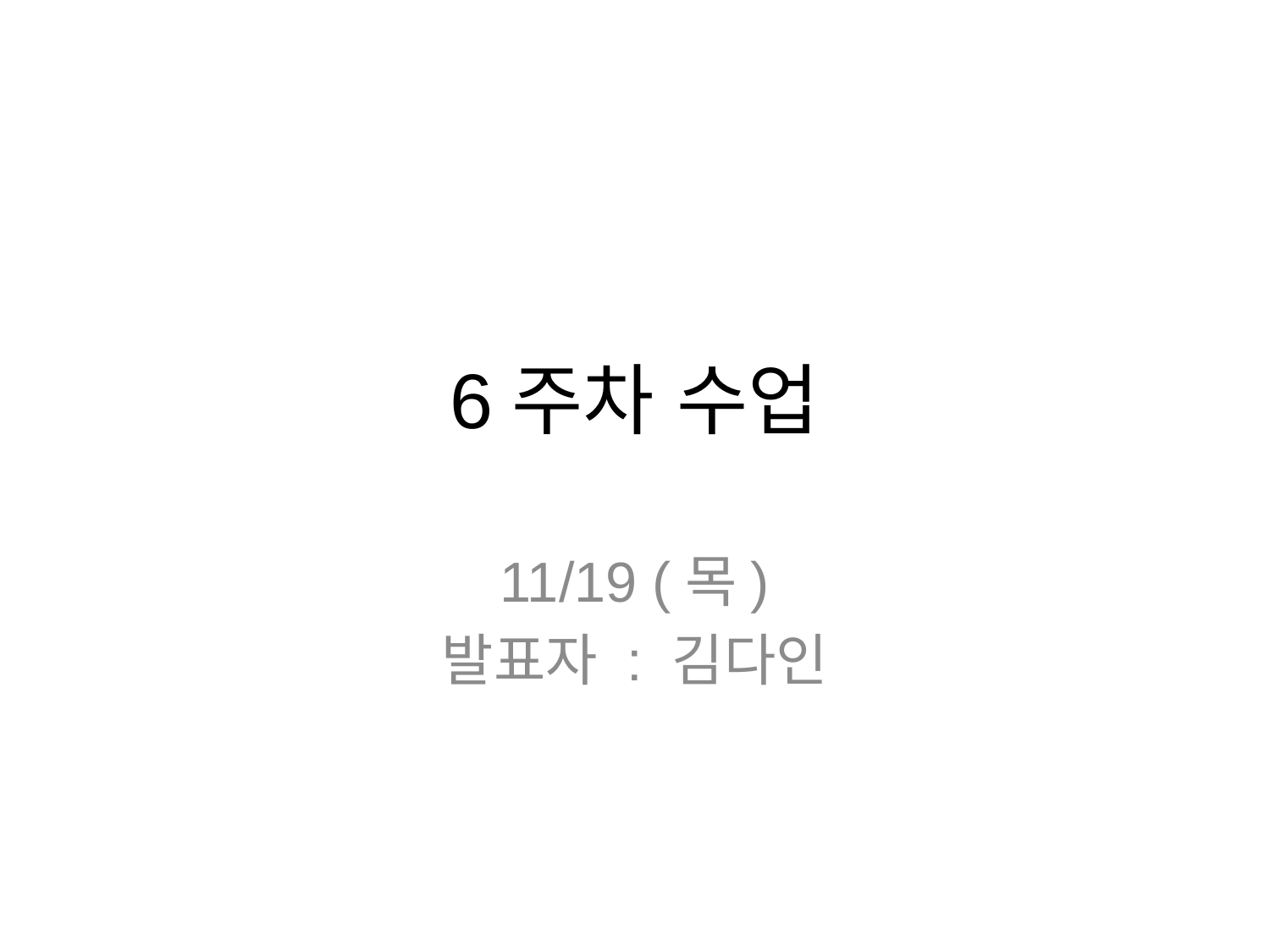

# 6주차 수업
11/19 (목)
발표자 : 김다인